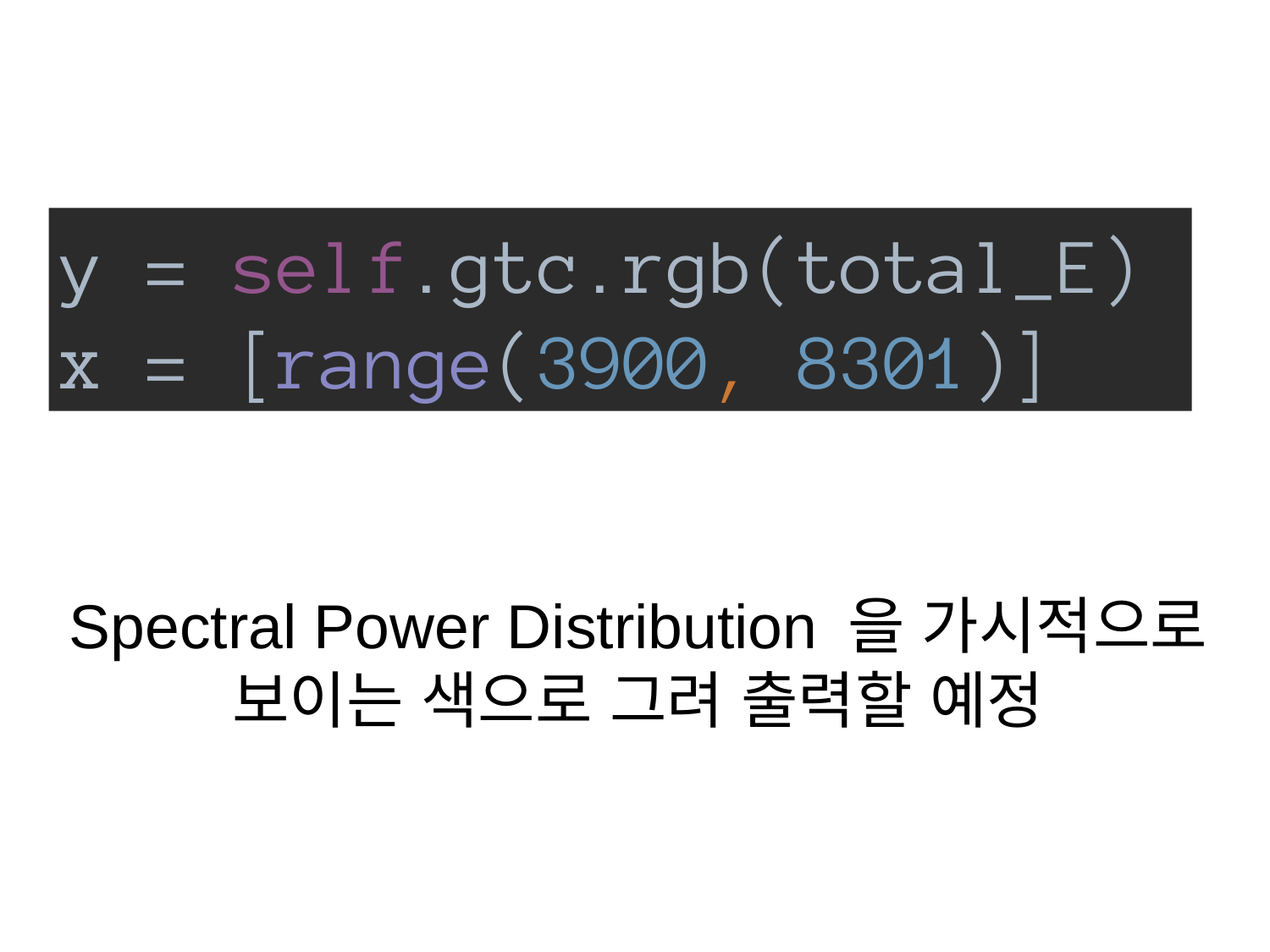

y = self.gtc.rgb(total_E)
x = [range(3900, 8301)]
# Spectral Power Distribution 을 가시적으로 보이는 색으로 그려 출력할 예정